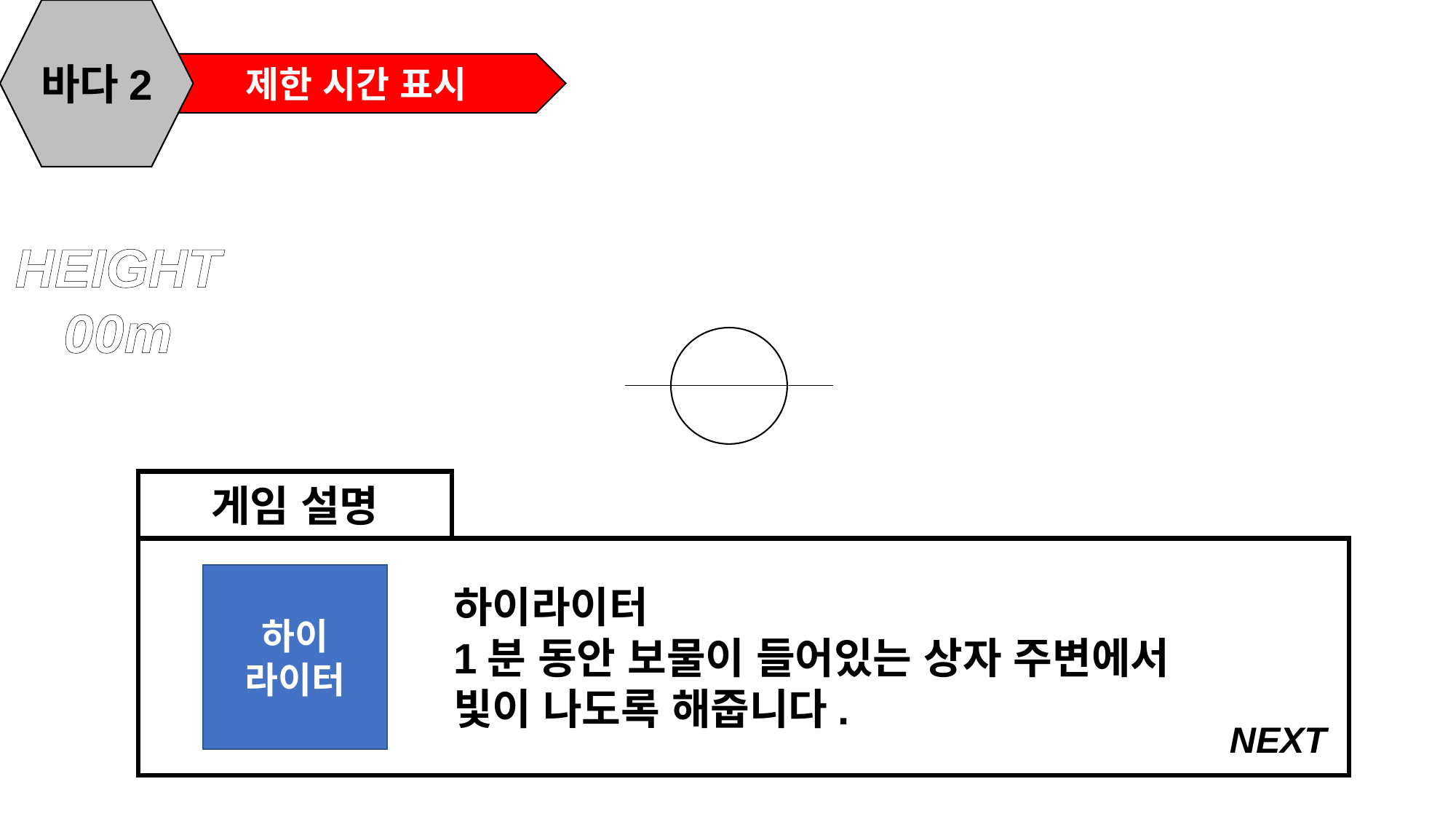

바다2
제한 시간 표시
HEIGHT
00m

게임 설명

하이
라이터
하이라이터
1분 동안 보물이 들어있는 상자 주변에서
빛이 나도록 해줍니다.
NEXT